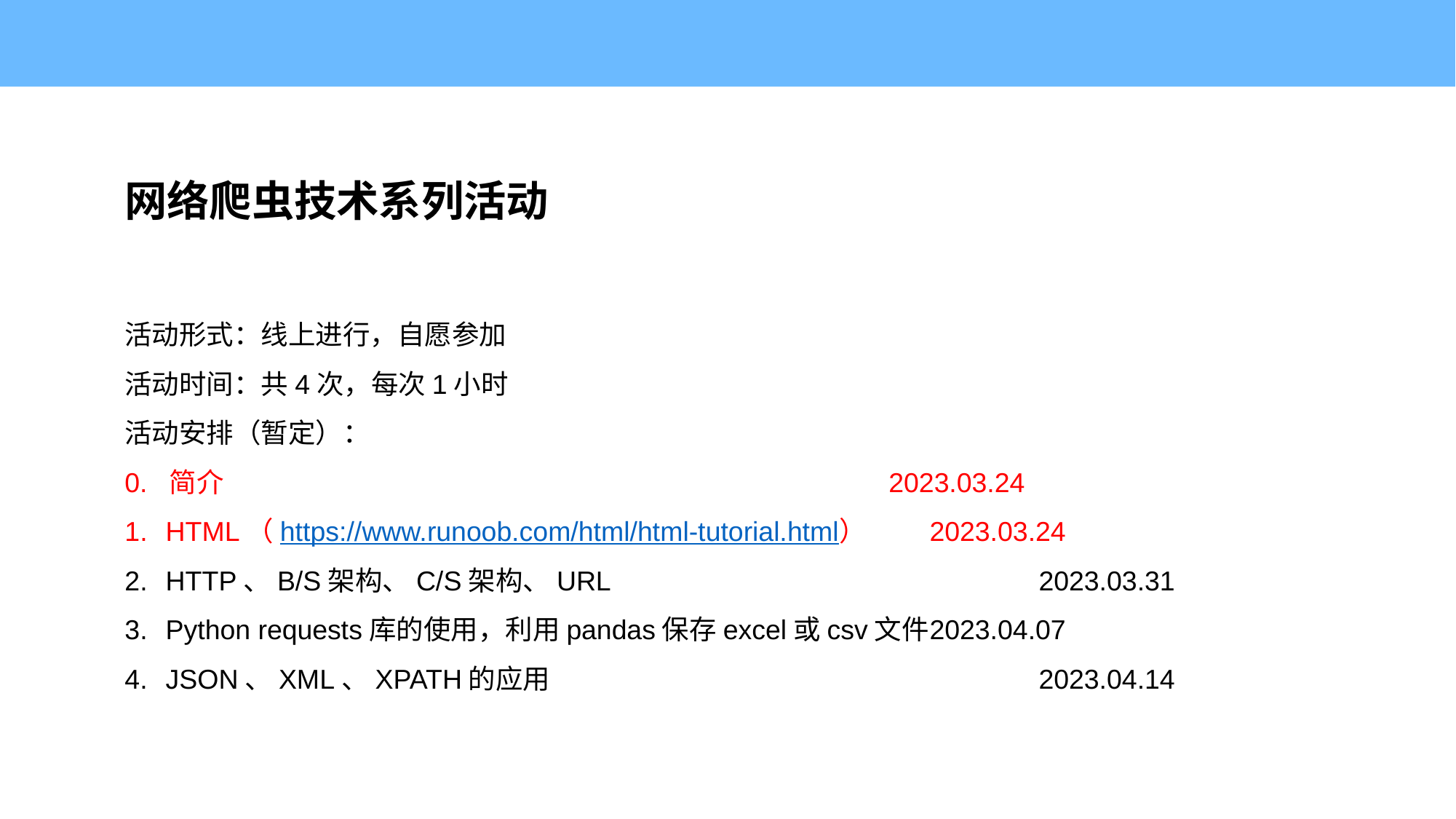

网络爬虫技术系列活动

活动形式：线上进行，自愿参加
活动时间：共4次，每次1小时
活动安排（暂定）：
0.  简介							2023.03.24
HTML（https://www.runoob.com/html/html-tutorial.html）	2023.03.24
HTTP、B/S架构、C/S架构、URL				2023.03.31
Python requests库的使用，利用pandas保存excel或csv文件	2023.04.07
JSON、XML、XPATH的应用					2023.04.14